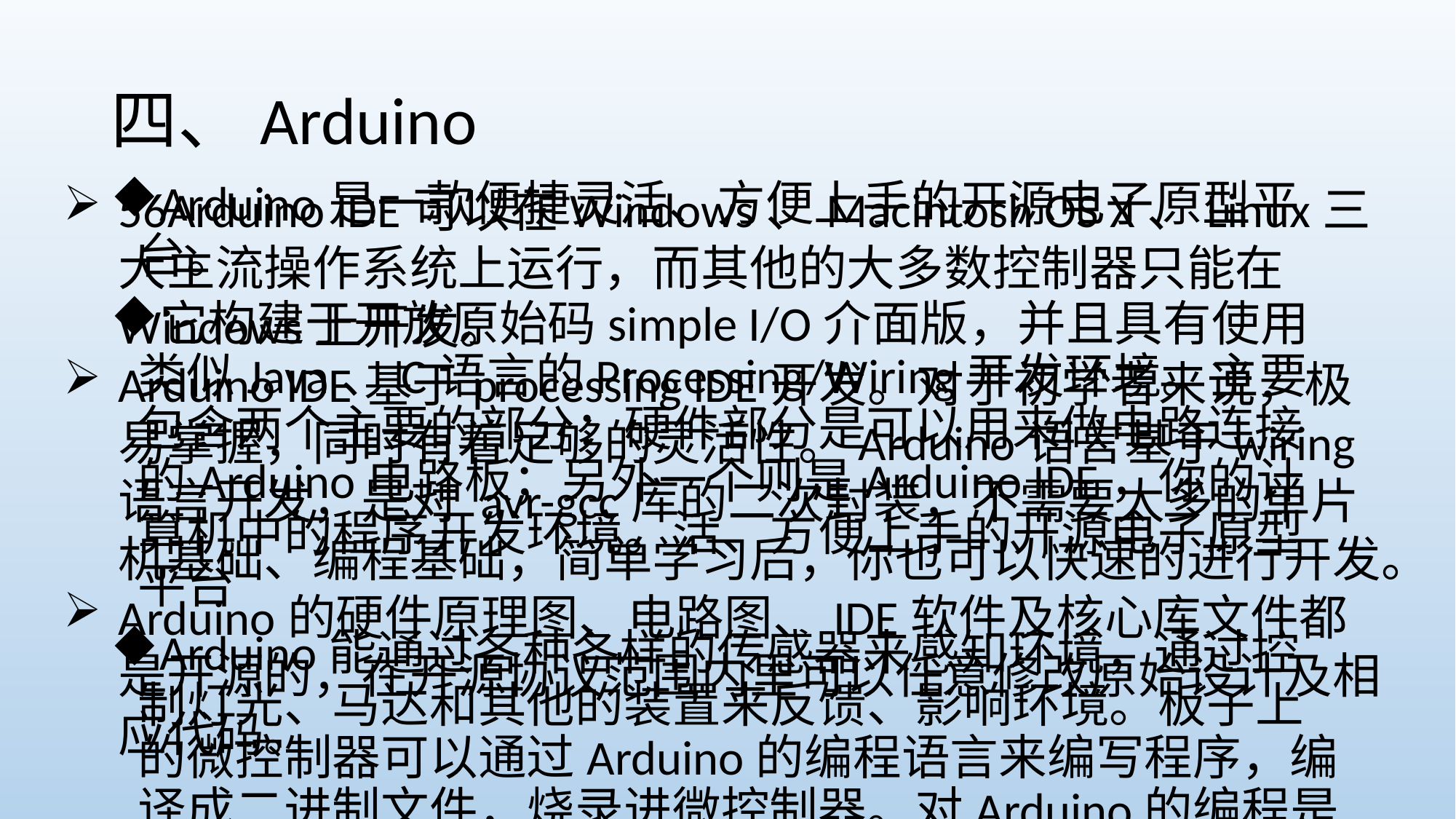

# 四、Arduino
56Arduino IDE可以在Windows、Macintosh OS X、Linux三大主流操作系统上运行，而其他的大多数控制器只能在Windows上开发。
Arduino IDE基于processing IDE开发。对于初学者来说，极易掌握，同时有着足够的灵活性。Arduino语言基于wiring语言开发，是对 avr-gcc库的二次封装，不需要太多的单片机基础、编程基础，简单学习后，你也可以快速的进行开发。
Arduino的硬件原理图、电路图、IDE软件及核心库文件都是开源的，在开源协议范围内里可以任意修改原始设计及相应代码。
Arduino是一款便捷灵活、方便上手的开源电子原型平台。
它构建于开放原始码simple I/O介面版，并且具有使用类似Java、C语言的Processing/Wiring开发环境。主要包含两个主要的部分：硬件部分是可以用来做电路连接的Arduino电路板；另外一个则是Arduino IDE，你的计算机中的程序开发环境。活、方便上手的开源电子原型平台
Arduino能通过各种各样的传感器来感知环境，通过控制灯光、马达和其他的装置来反馈、影响环境。板子上的微控制器可以通过Arduino的编程语言来编写程序，编译成二进制文件，烧录进微控制器。对Arduino的编程是利用 Arduino编程语言 (基于 Wiring)和Arduino开发环境(基于 Processing)来实现的。